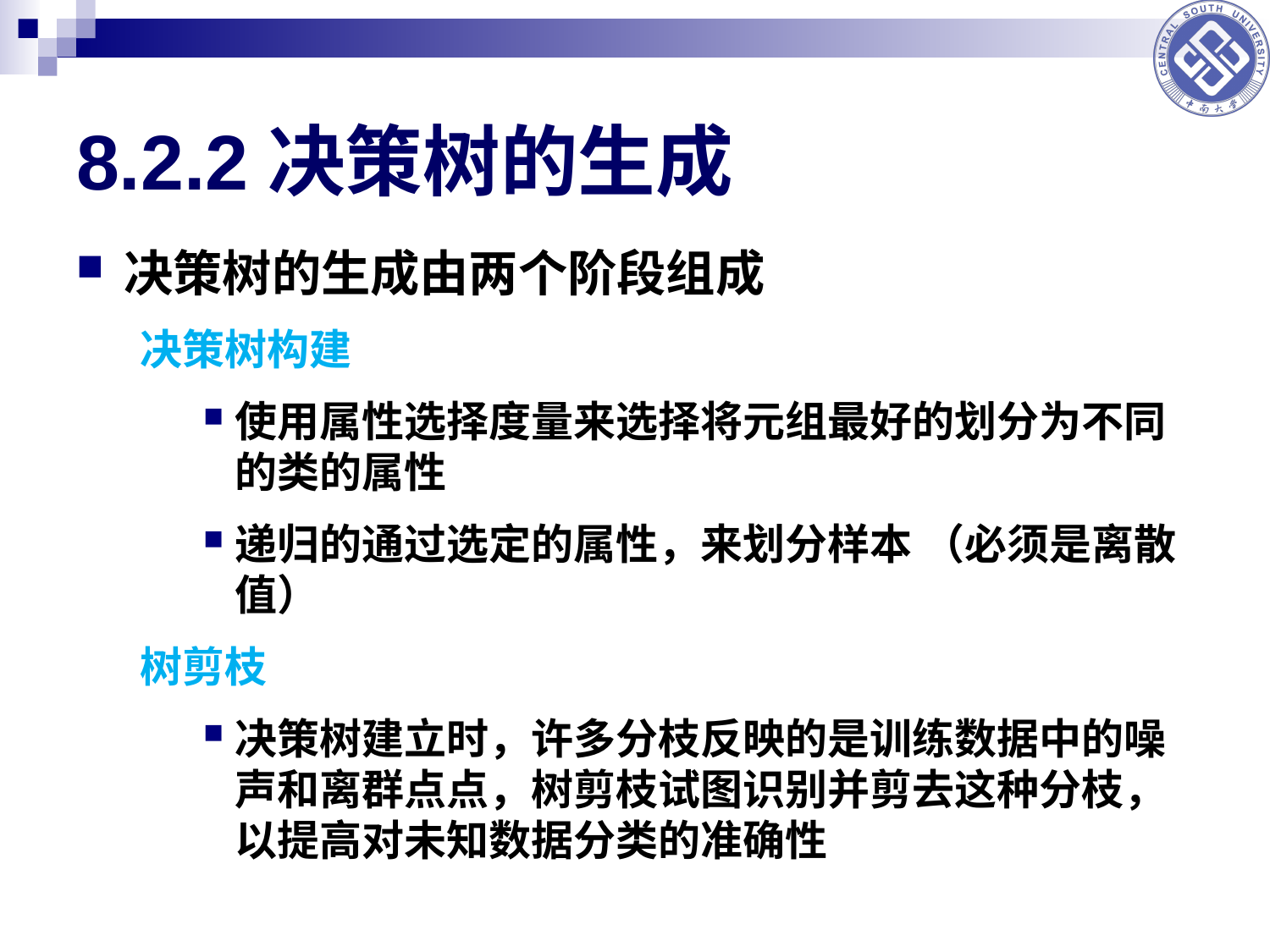

# 8.2.2决策树的生成
决策树的生成由两个阶段组成
决策树构建
使用属性选择度量来选择将元组最好的划分为不同的类的属性
递归的通过选定的属性，来划分样本 （必须是离散值）
树剪枝
决策树建立时，许多分枝反映的是训练数据中的噪声和离群点点，树剪枝试图识别并剪去这种分枝，以提高对未知数据分类的准确性